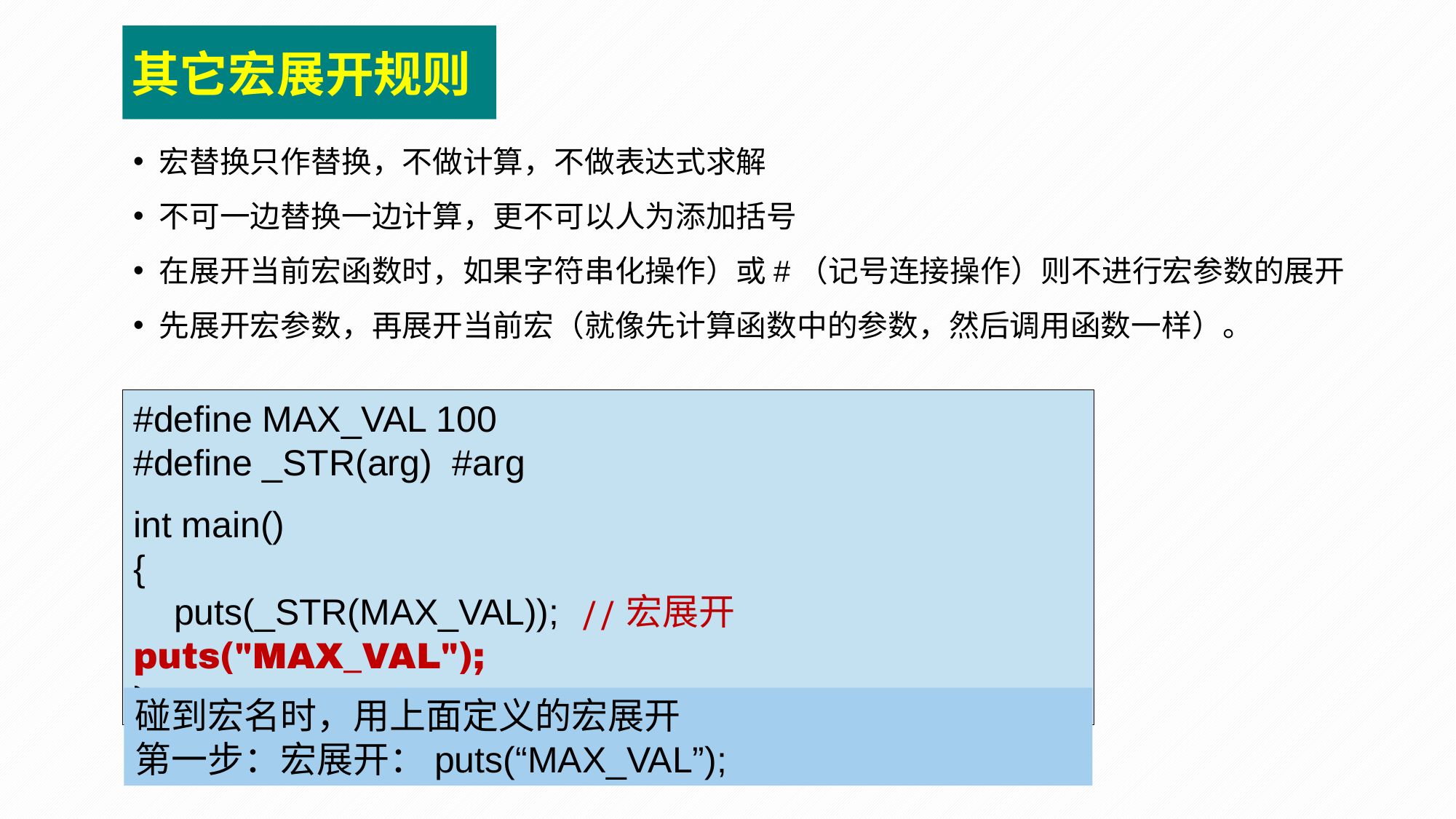

其它宏展开规则
宏替换只作替换，不做计算，不做表达式求解
不可一边替换一边计算，更不可以人为添加括号
在展开当前宏函数时，如果字符串化操作）或#（记号连接操作）则不进行宏参数的展开
先展开宏参数，再展开当前宏（就像先计算函数中的参数，然后调用函数一样）。

#define MAX_VAL 100
#define _STR(arg)  #arg
int main()
{
    puts(_STR(MAX_VAL));  //宏展开puts("MAX_VAL");
}
碰到宏名时，用上面定义的宏展开
第一步：宏展开：puts(“MAX_VAL”);